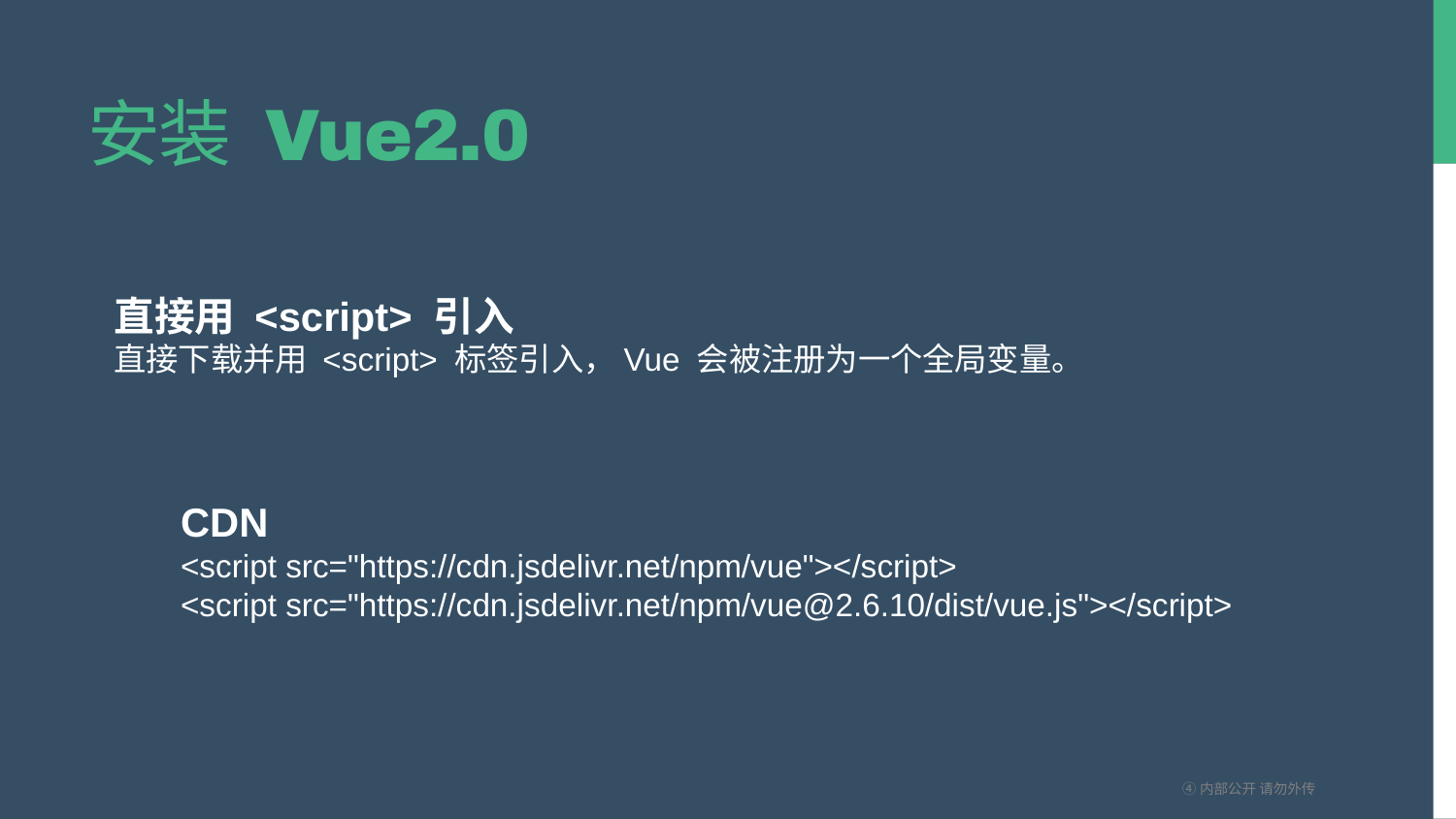

# 安装 Vue2.0
直接用 <script> 引入
直接下载并用 <script> 标签引入，Vue 会被注册为一个全局变量。

CDN
<script src="https://cdn.jsdelivr.net/npm/vue"></script>
<script src="https://cdn.jsdelivr.net/npm/vue@2.6.10/dist/vue.js"></script>